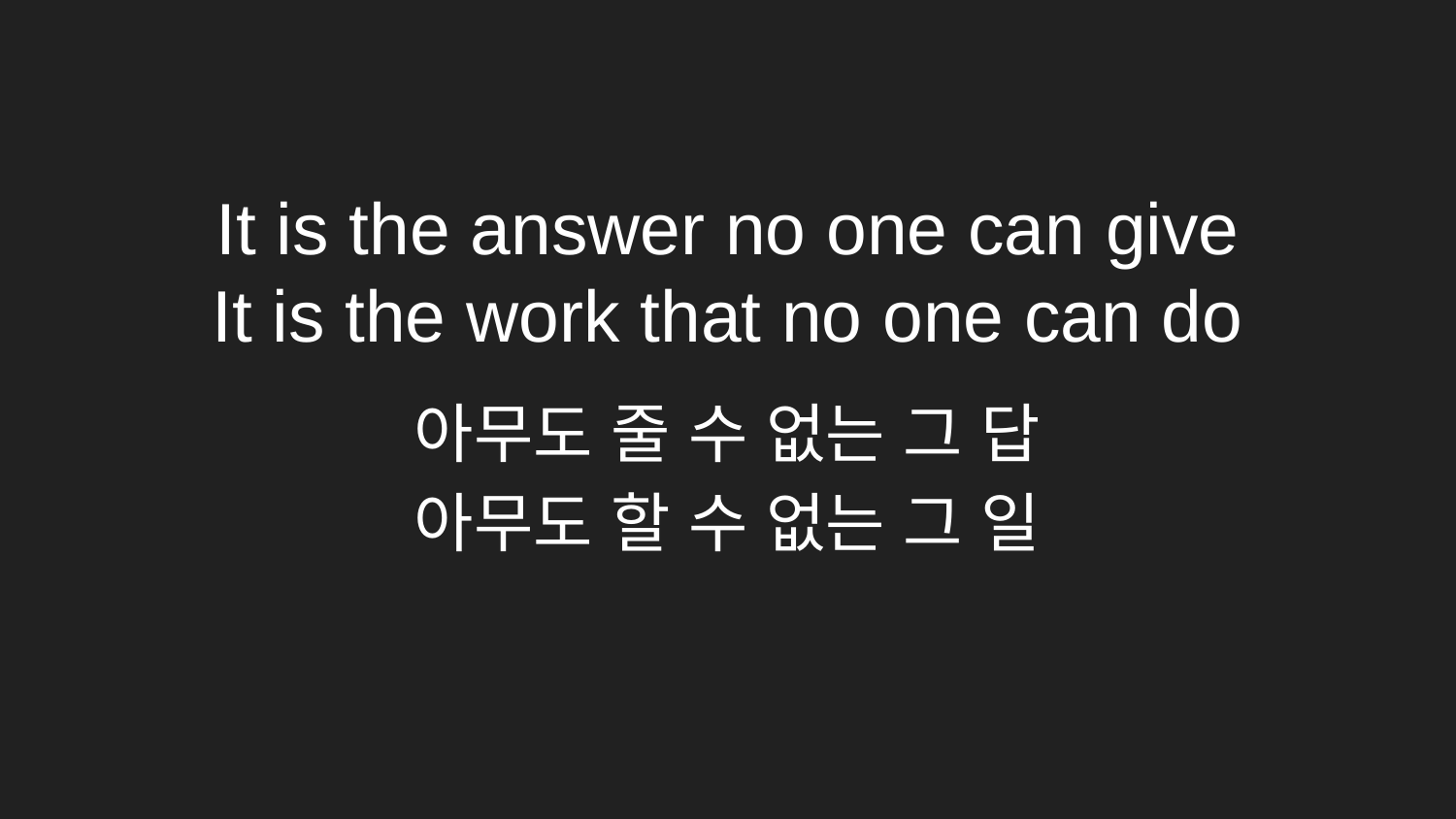

# It is the answer no one can give It is the work that no one can do
아무도 줄 수 없는 그 답
아무도 할 수 없는 그 일